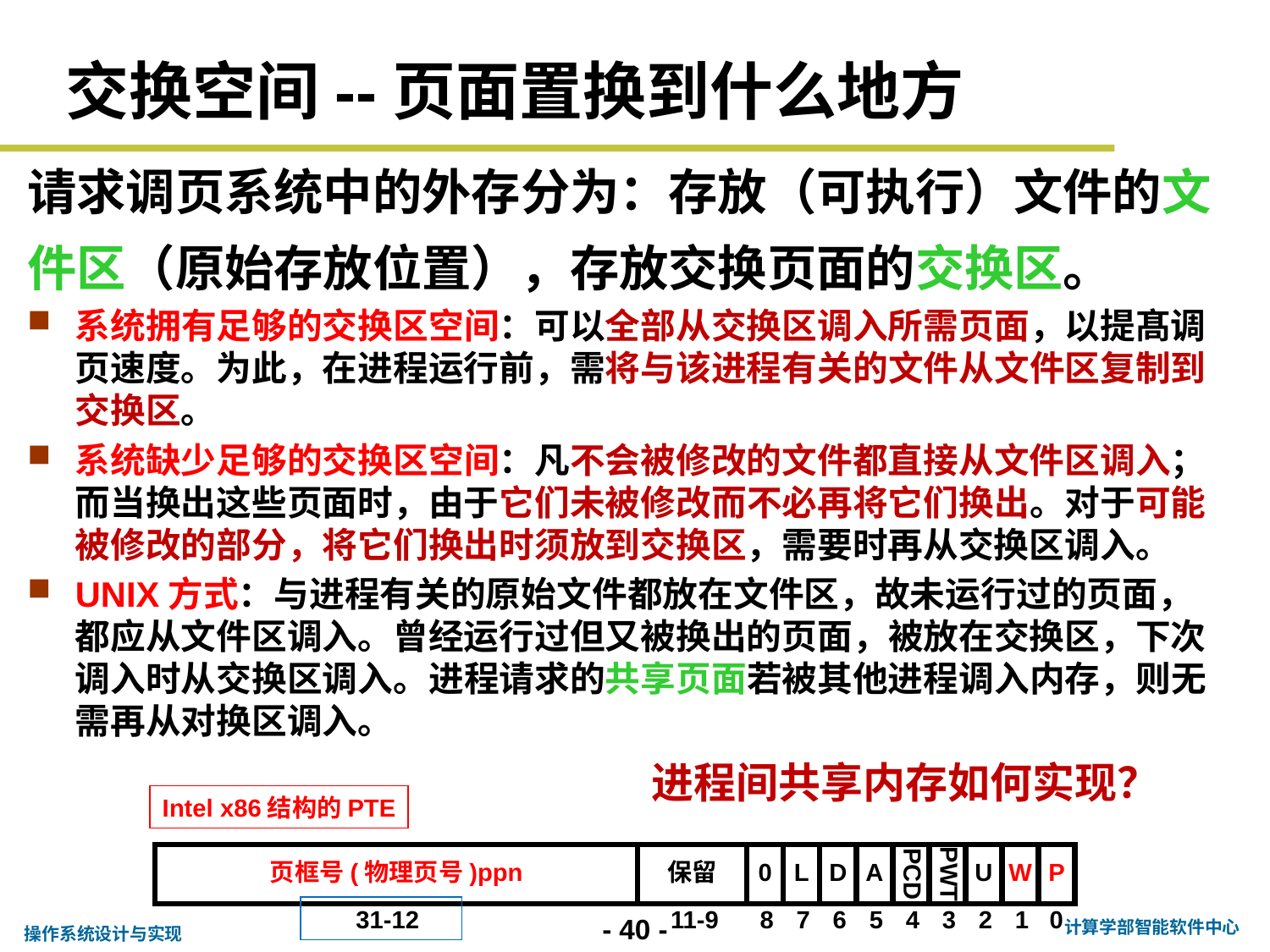

# 交换空间--页面置换到什么地方
请求调页系统中的外存分为：存放（可执行）文件的文件区（原始存放位置），存放交换页面的交换区。
系统拥有足够的交换区空间：可以全部从交换区调入所需页面，以提髙调页速度。为此，在进程运行前，需将与该进程有关的文件从文件区复制到交换区。
系统缺少足够的交换区空间：凡不会被修改的文件都直接从文件区调入；而当换出这些页面时，由于它们未被修改而不必再将它们换出。对于可能被修改的部分，将它们换出时须放到交换区，需要时再从交换区调入。
UNIX方式：与进程有关的原始文件都放在文件区，故未运行过的页面，都应从文件区调入。曾经运行过但又被换出的页面，被放在交换区，下次调入时从交换区调入。进程请求的共享页面若被其他进程调入内存，则无需再从对换区调入。

进程间共享内存如何实现？
Intel x86结构的PTE
页框号(物理页号)ppn
保留
0
L
D
A
PCD
PWT
U
W
P

31-12
11-9
8
7
6
5
4
3
2
1
0